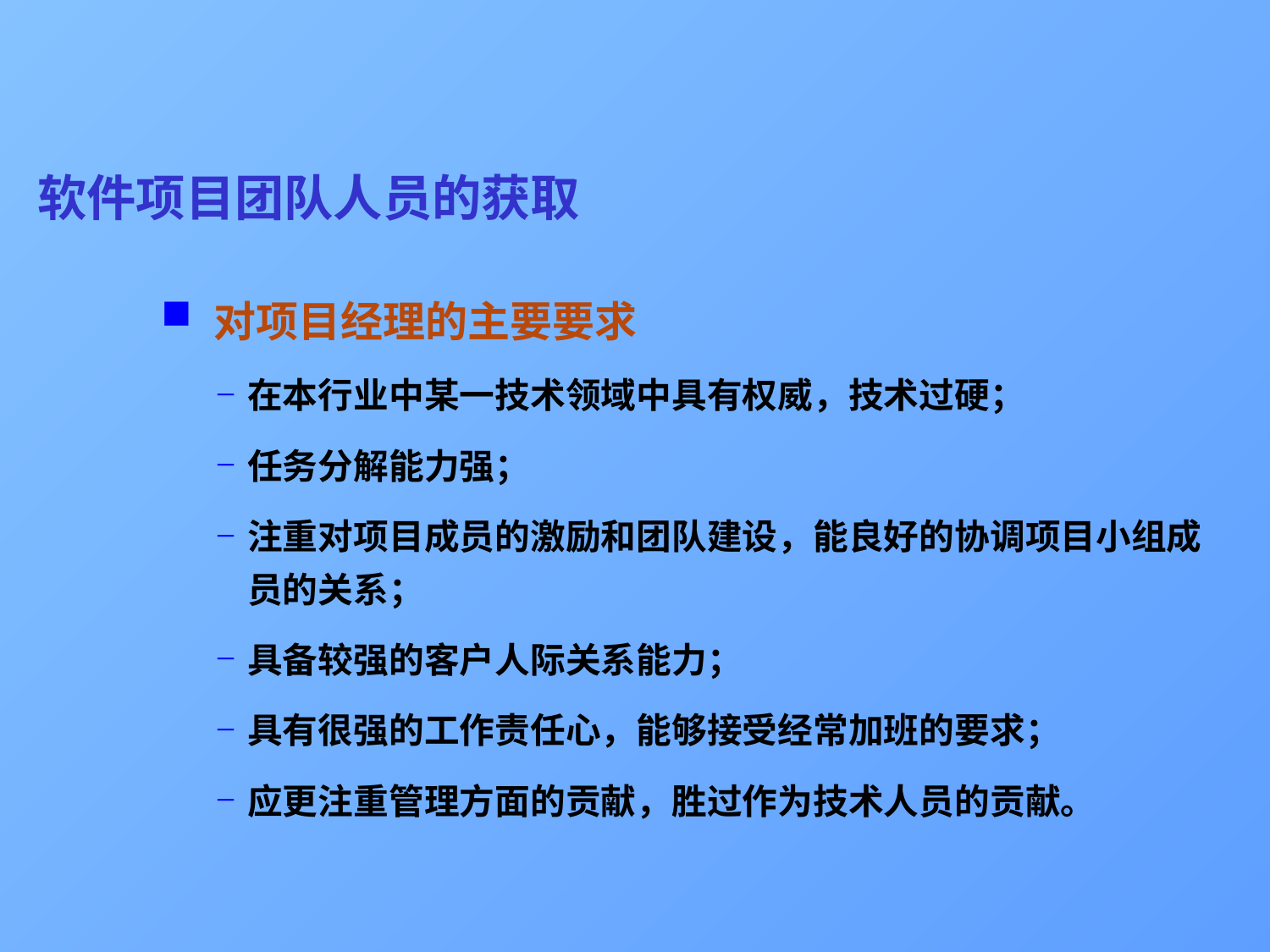

# 软件项目团队人员的获取
 对项目经理的主要要求
在本行业中某一技术领域中具有权威，技术过硬；
任务分解能力强；
注重对项目成员的激励和团队建设，能良好的协调项目小组成员的关系；
具备较强的客户人际关系能力；
具有很强的工作责任心，能够接受经常加班的要求；
应更注重管理方面的贡献，胜过作为技术人员的贡献。